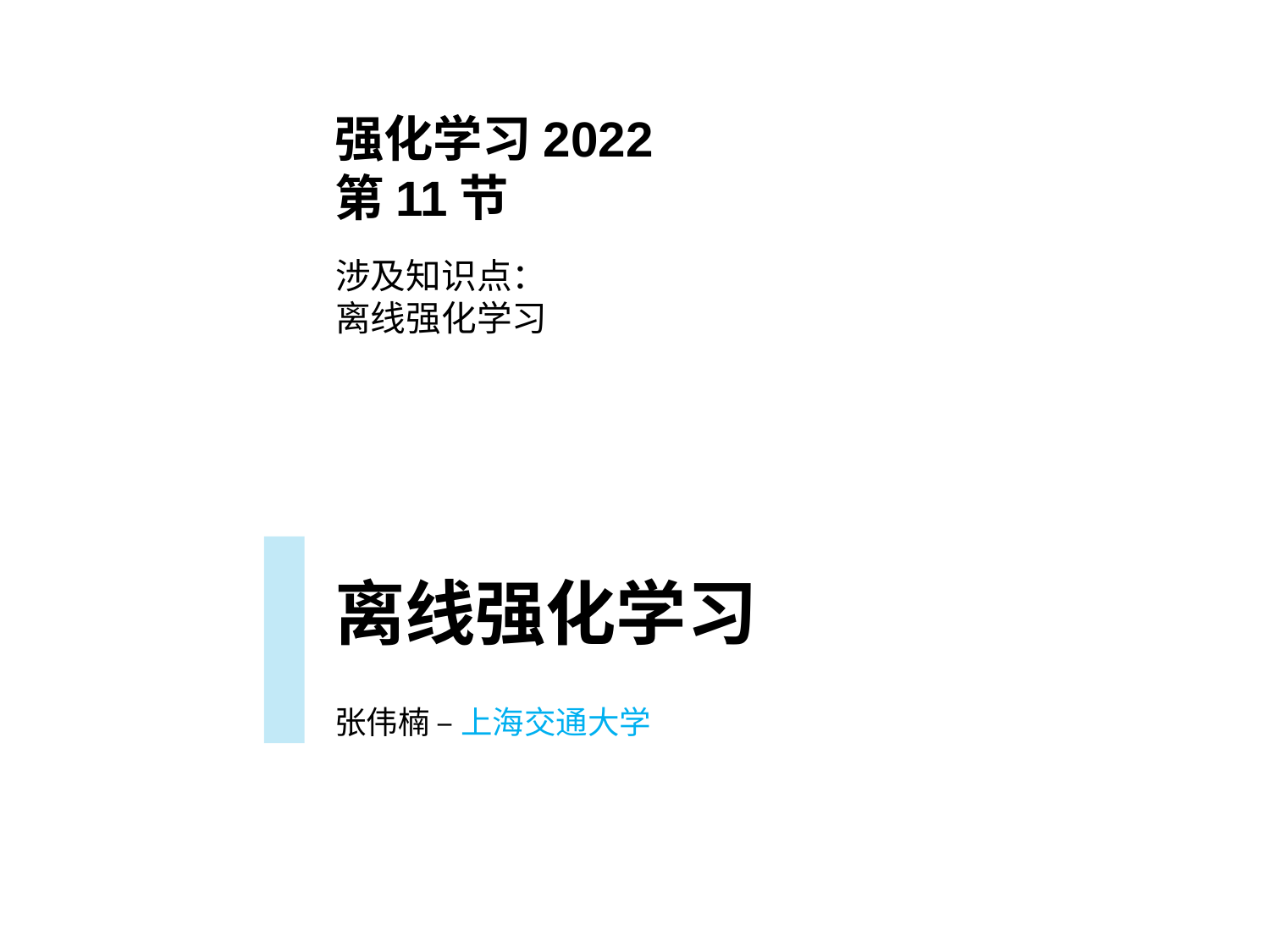

强化学习2022
第11节

涉及知识点：
离线强化学习
离线强化学习
张伟楠 – 上海交通大学